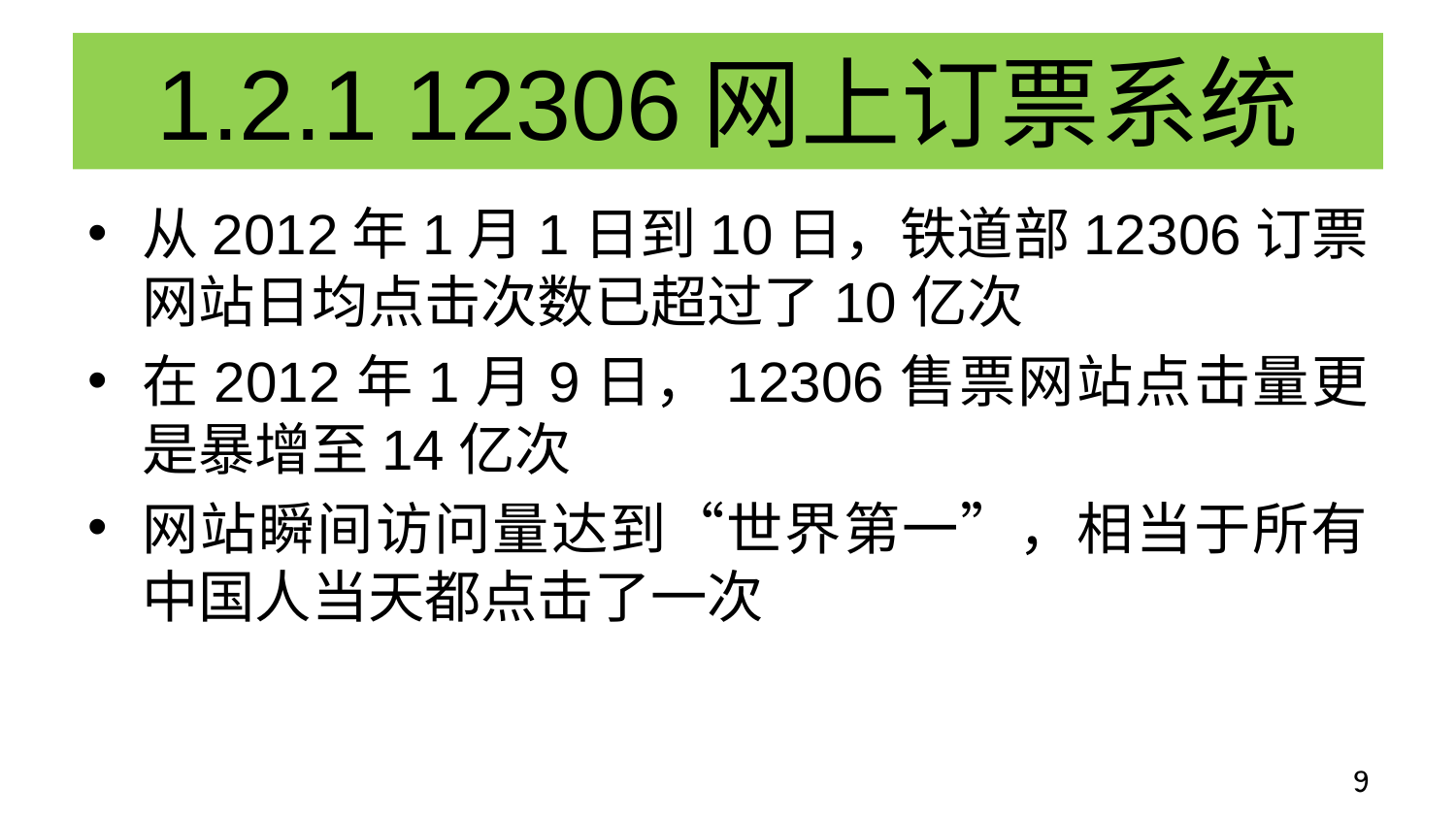

# 1.2.1 12306网上订票系统
从2012年1月1日到10日，铁道部12306订票网站日均点击次数已超过了10亿次
在2012年1月9日，12306售票网站点击量更是暴增至14亿次
网站瞬间访问量达到“世界第一”，相当于所有中国人当天都点击了一次
9